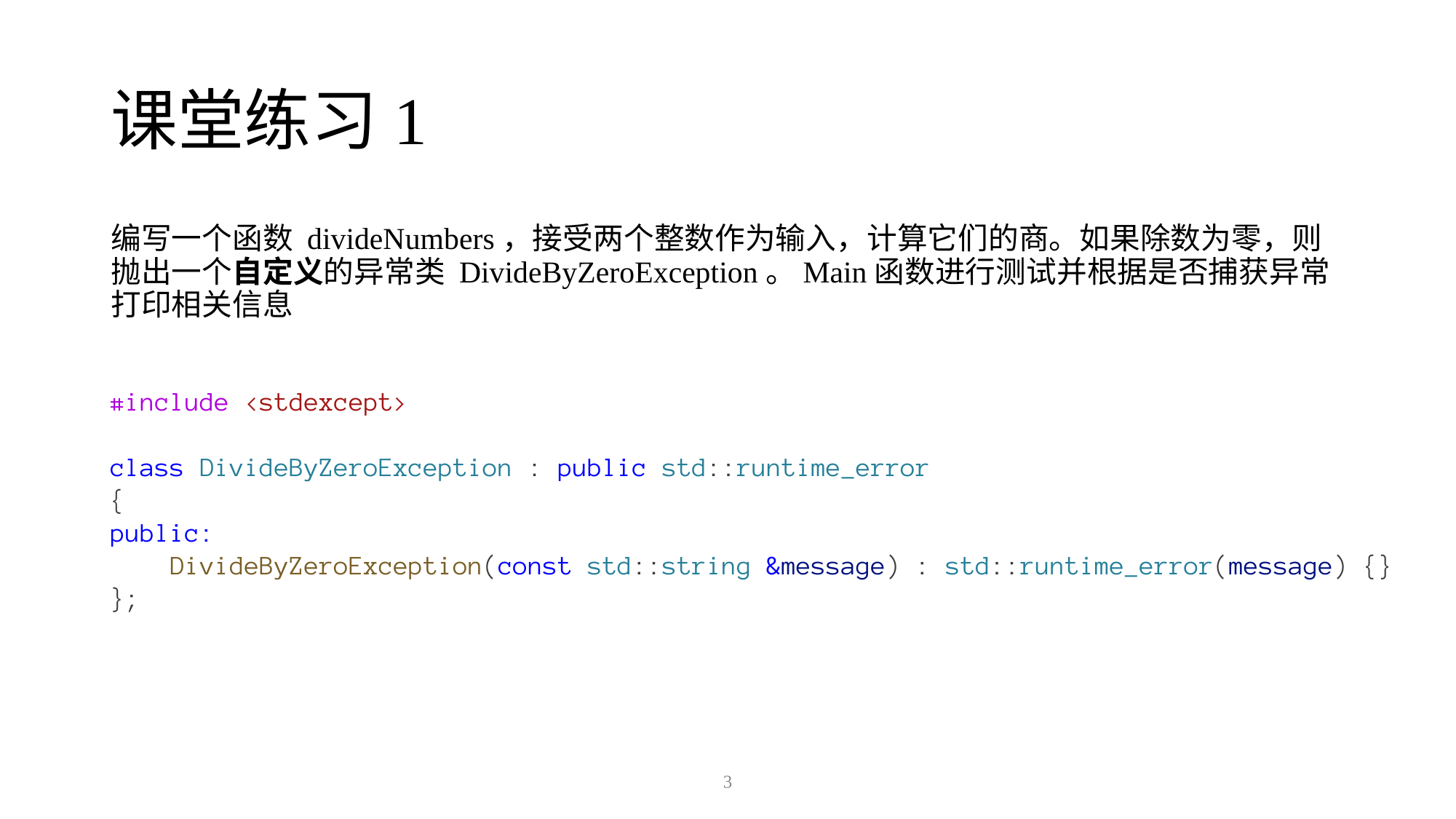

# 课堂练习1
编写一个函数 divideNumbers，接受两个整数作为输入，计算它们的商。如果除数为零，则抛出一个自定义的异常类 DivideByZeroException。Main函数进行测试并根据是否捕获异常打印相关信息
#include <stdexcept>
class DivideByZeroException : public std::runtime_error
{
public:
    DivideByZeroException(const std::string &message) : std::runtime_error(message) {}
};
3